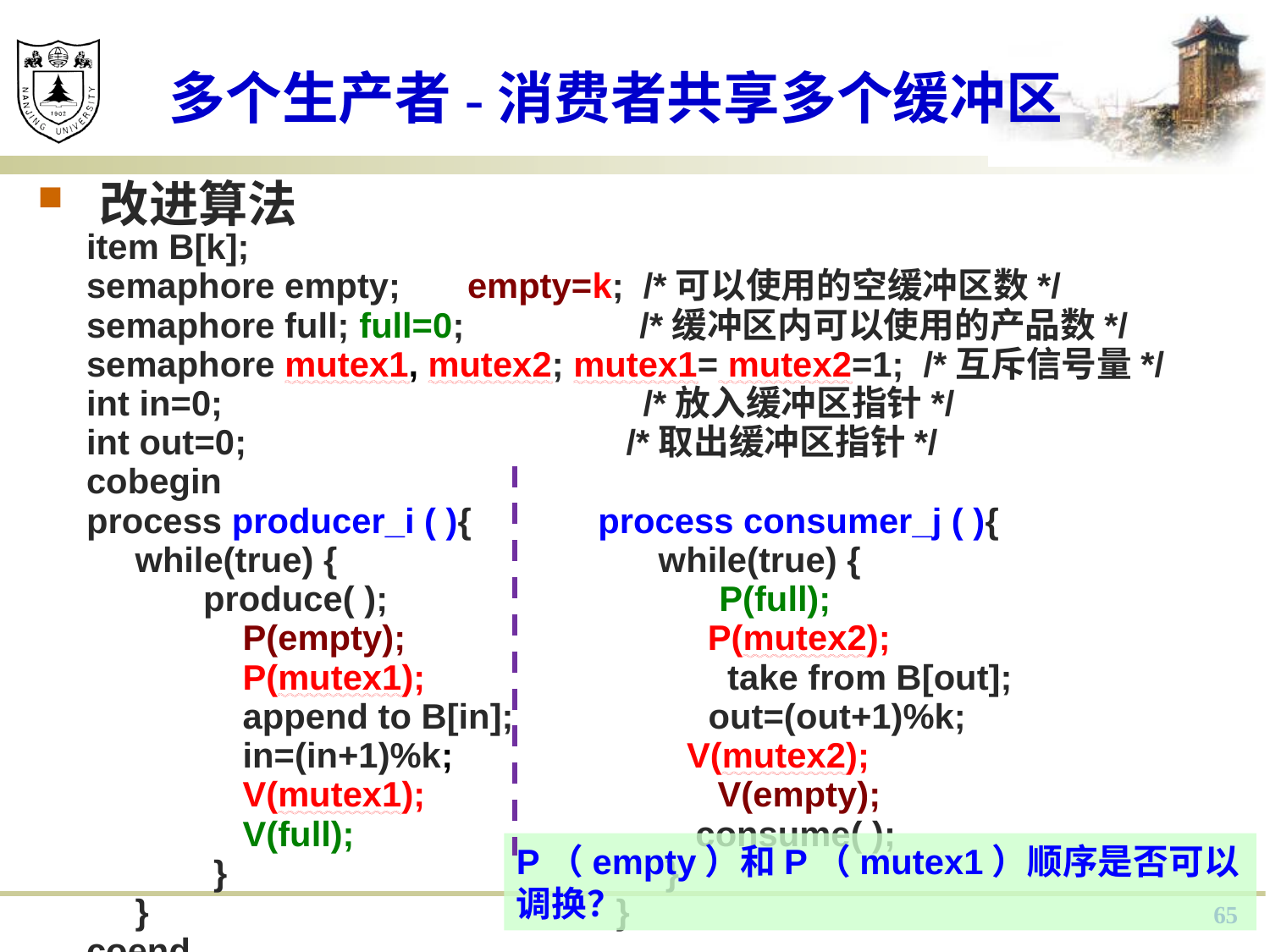

# 多个生产者-消费者共享多个缓冲区
改进算法
item B[k];
semaphore empty;	empty=k;  /*可以使用的空缓冲区数*/
semaphore full; full=0;                  /*缓冲区内可以使用的产品数*/
semaphore mutex1, mutex2; mutex1= mutex2=1;  /*互斥信号量*/
int in=0;			     /*放入缓冲区指针*/
int out=0;                                       /*取出缓冲区指针*/
cobegin
process producer_i ( ){             process consumer_j ( ){
     while(true) {                                 while(true) {
            produce( );                                  P(full);
	   P(empty);                               P(mutex2);
	   P(mutex1);                               take from B[out];
	   append to B[in];                    out=(out+1)%k;
	   in=(in+1)%k;                        V(mutex2);
	   V(mutex1);                              V(empty);
	   V(full);                                   consume( );
	}                                             }
     }                                                }
coend

P（empty）和P（mutex1）顺序是否可以调换？
65